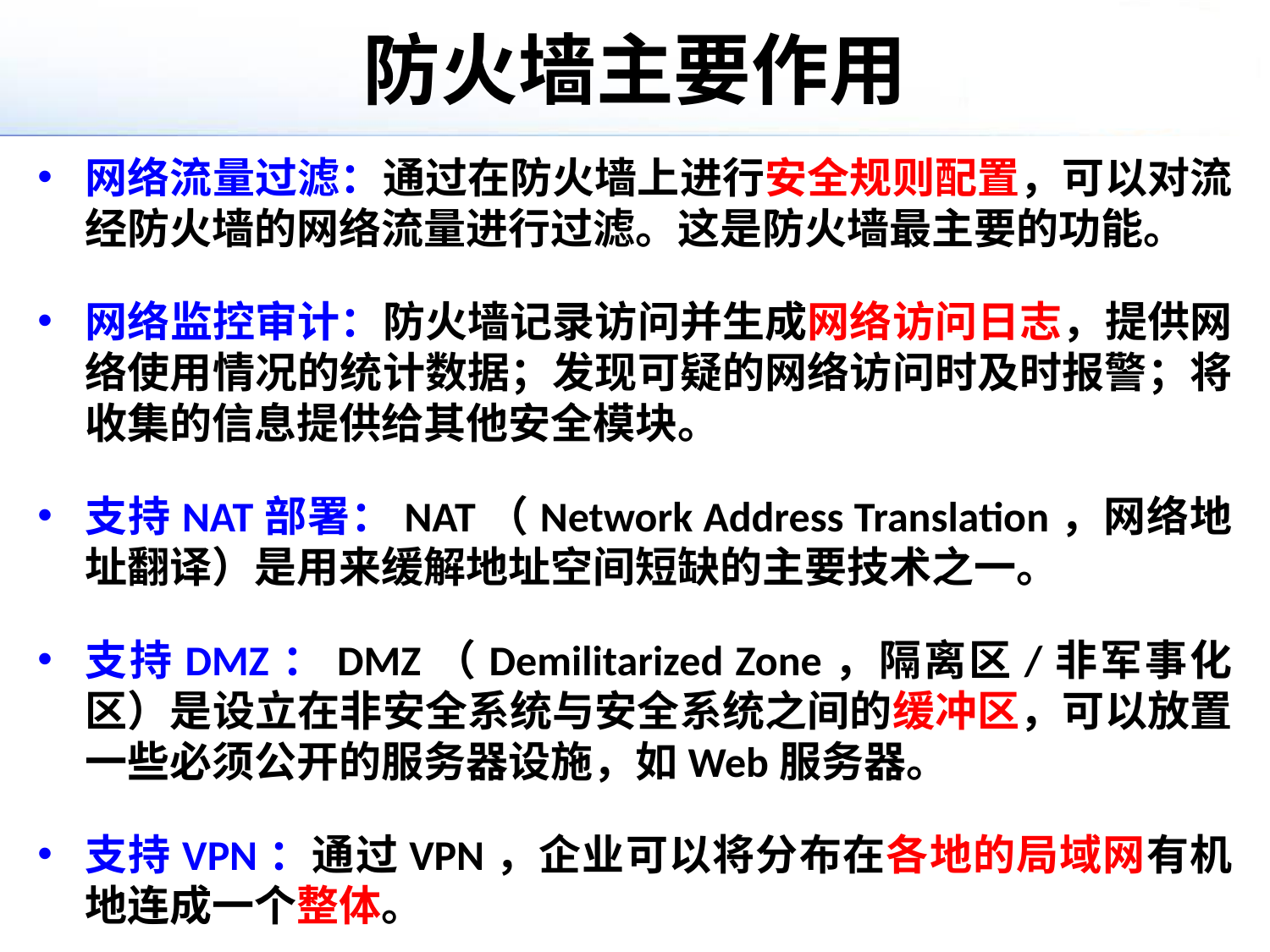

# 防火墙主要作用
网络流量过滤：通过在防火墙上进行安全规则配置，可以对流经防火墙的网络流量进行过滤。这是防火墙最主要的功能。
网络监控审计：防火墙记录访问并生成网络访问日志，提供网络使用情况的统计数据；发现可疑的网络访问时及时报警；将收集的信息提供给其他安全模块。
支持NAT部署：NAT（Network Address Translation，网络地址翻译）是用来缓解地址空间短缺的主要技术之一。
支持DMZ：DMZ（Demilitarized Zone，隔离区/非军事化区）是设立在非安全系统与安全系统之间的缓冲区，可以放置一些必须公开的服务器设施，如Web服务器。
支持VPN：通过VPN，企业可以将分布在各地的局域网有机地连成一个整体。